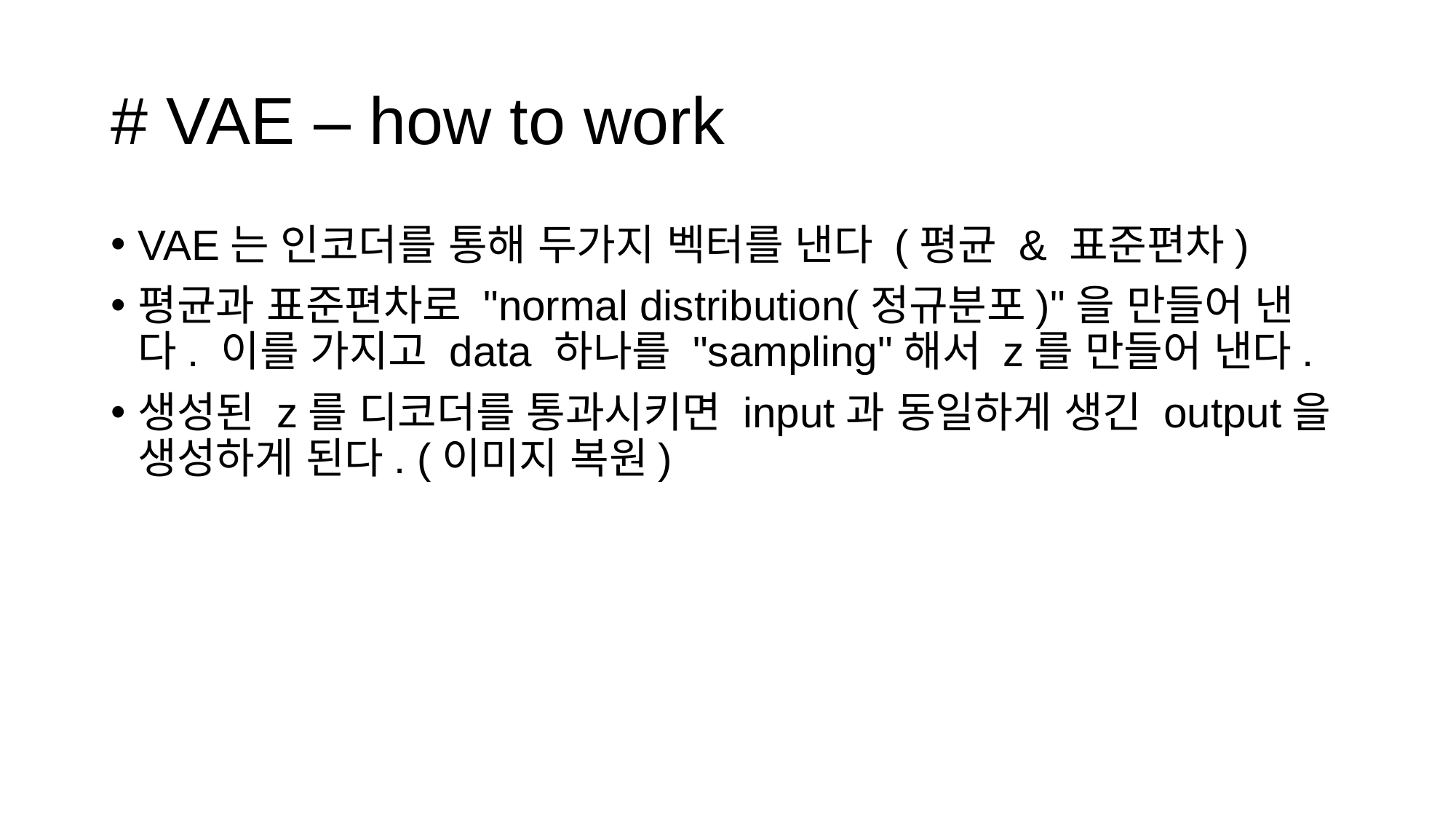

# # VAE – how to work
VAE는 인코더를 통해 두가지 벡터를 낸다 (평균 & 표준편차)
평균과 표준편차로 "normal distribution(정규분포)"을 만들어 낸다. 이를 가지고 data 하나를 "sampling"해서 z를 만들어 낸다.
생성된 z를 디코더를 통과시키면 input과 동일하게 생긴 output을 생성하게 된다. (이미지 복원)